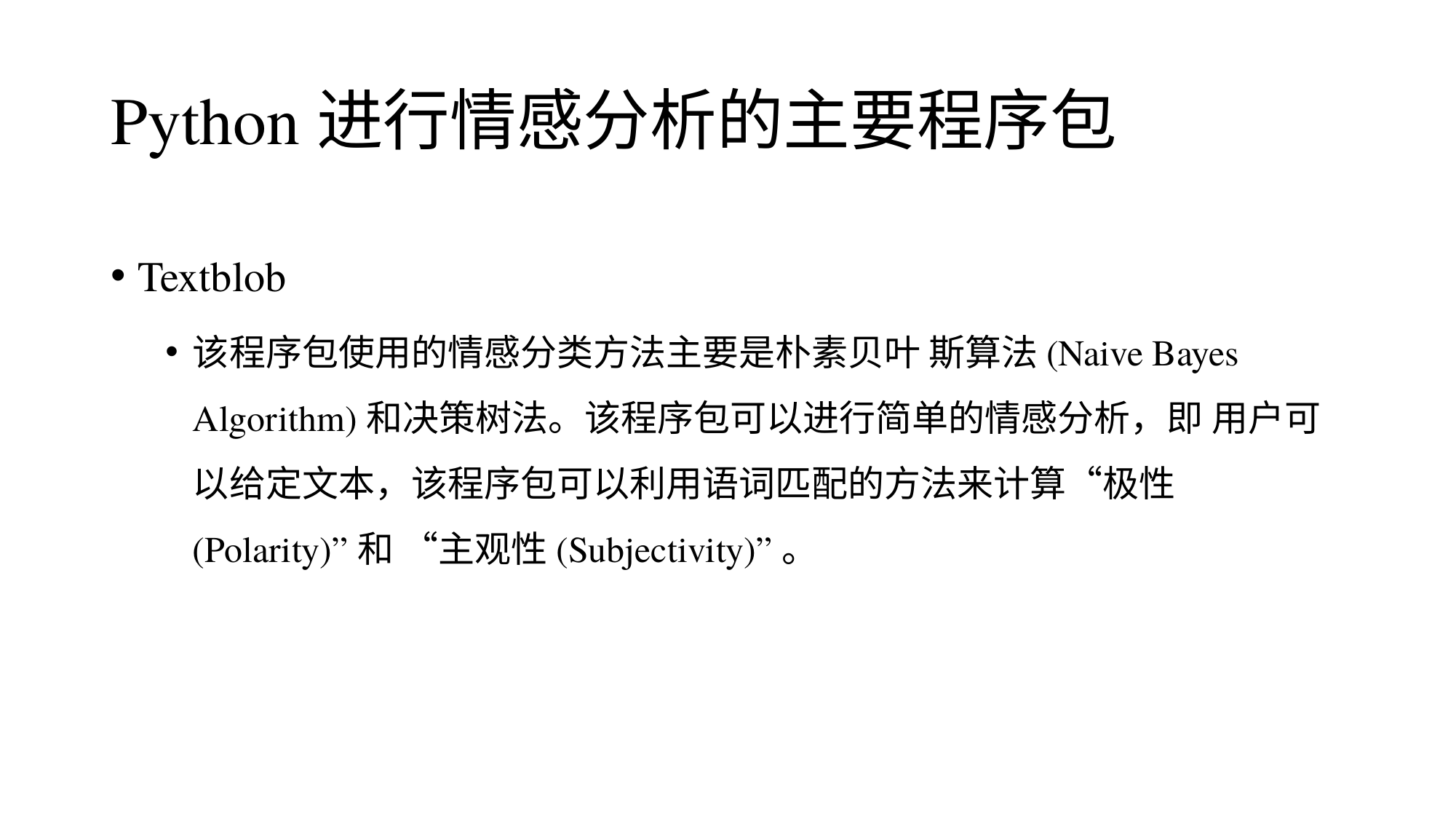

# Python进行情感分析的主要程序包
Textblob
该程序包使用的情感分类方法主要是朴素贝叶 斯算法(Naive Bayes Algorithm)和决策树法。该程序包可以进行简单的情感分析，即 用户可以给定文本，该程序包可以利用语词匹配的方法来计算“极性(Polarity)”和 “主观性(Subjectivity)”。